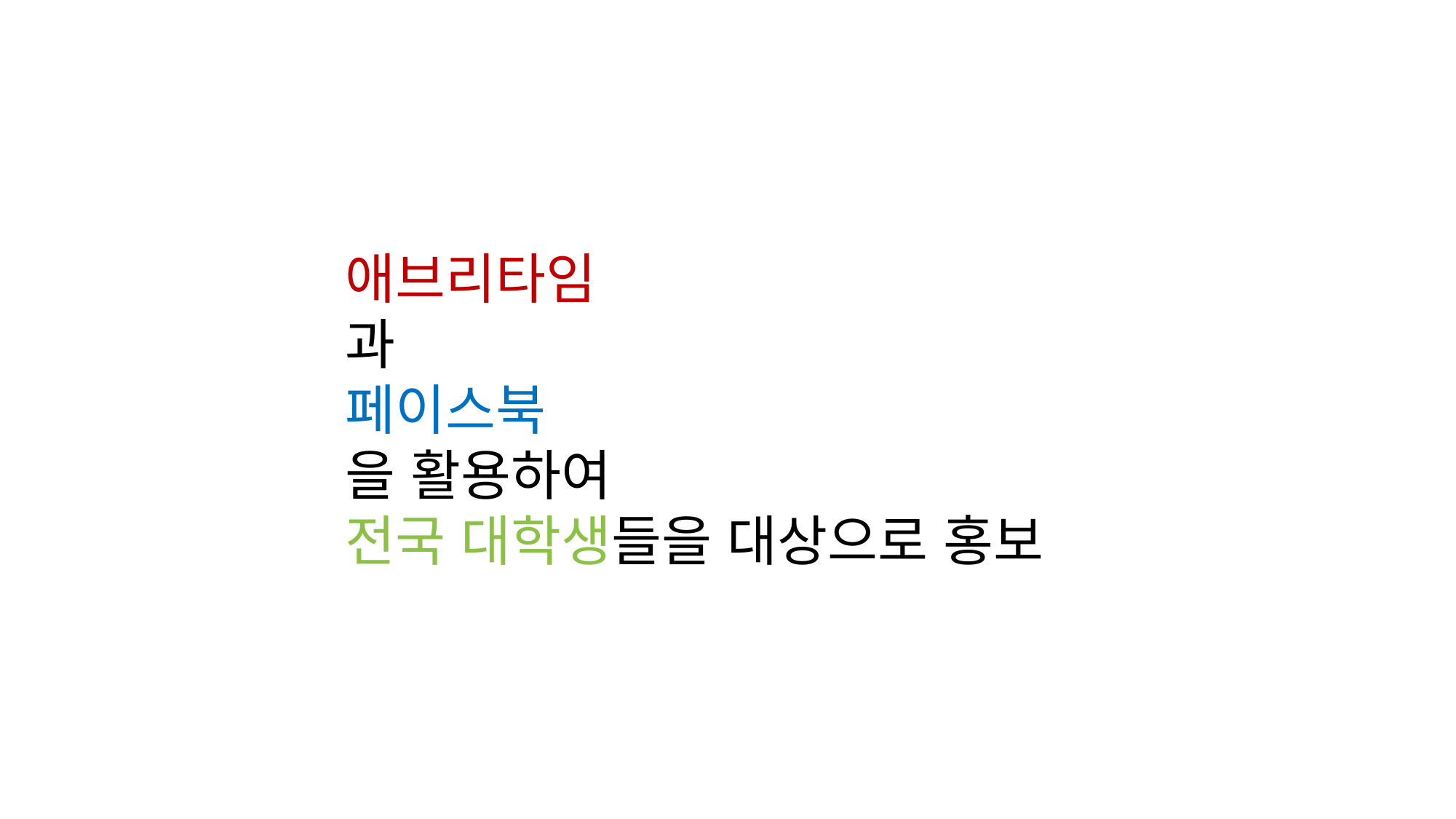

애브리타임
과
페이스북
을 활용하여
전국 대학생들을 대상으로 홍보